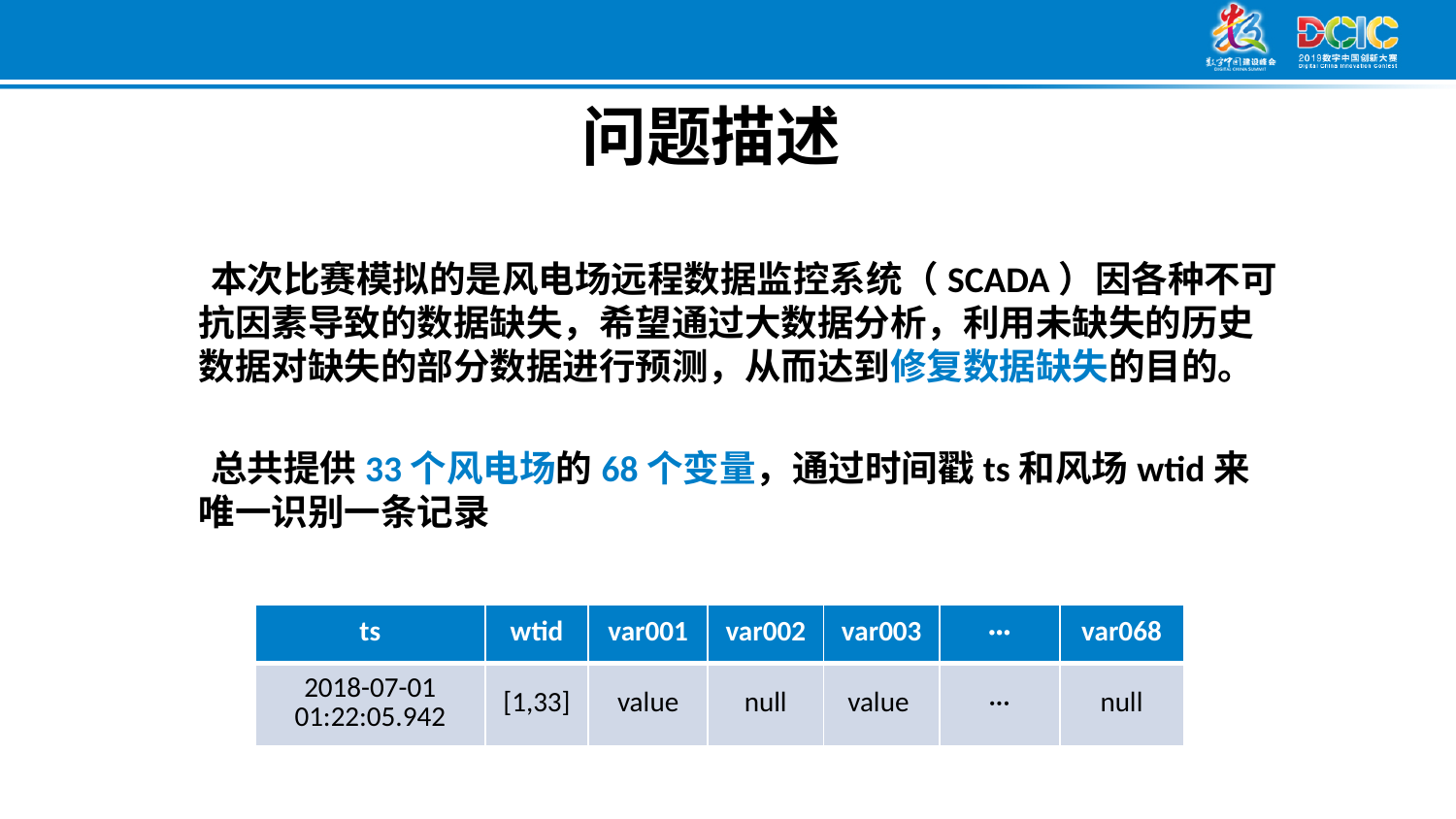

问题描述
       本次比赛模拟的是风电场远程数据监控系统（SCADA）因各种不可抗因素导致的数据缺失，希望通过大数据分析，利用未缺失的历史数据对缺失的部分数据进行预测，从而达到修复数据缺失的目的。

       总共提供33个风电场的68个变量，通过时间戳ts和风场wtid来唯一识别一条记录

| ts | wtid | var001 | var002 | var003 | ··· | var068 |
| --- | --- | --- | --- | --- | --- | --- |
| 2018-07-01 01:22:05.942 | [1,33] | value | null | value | ··· | null |